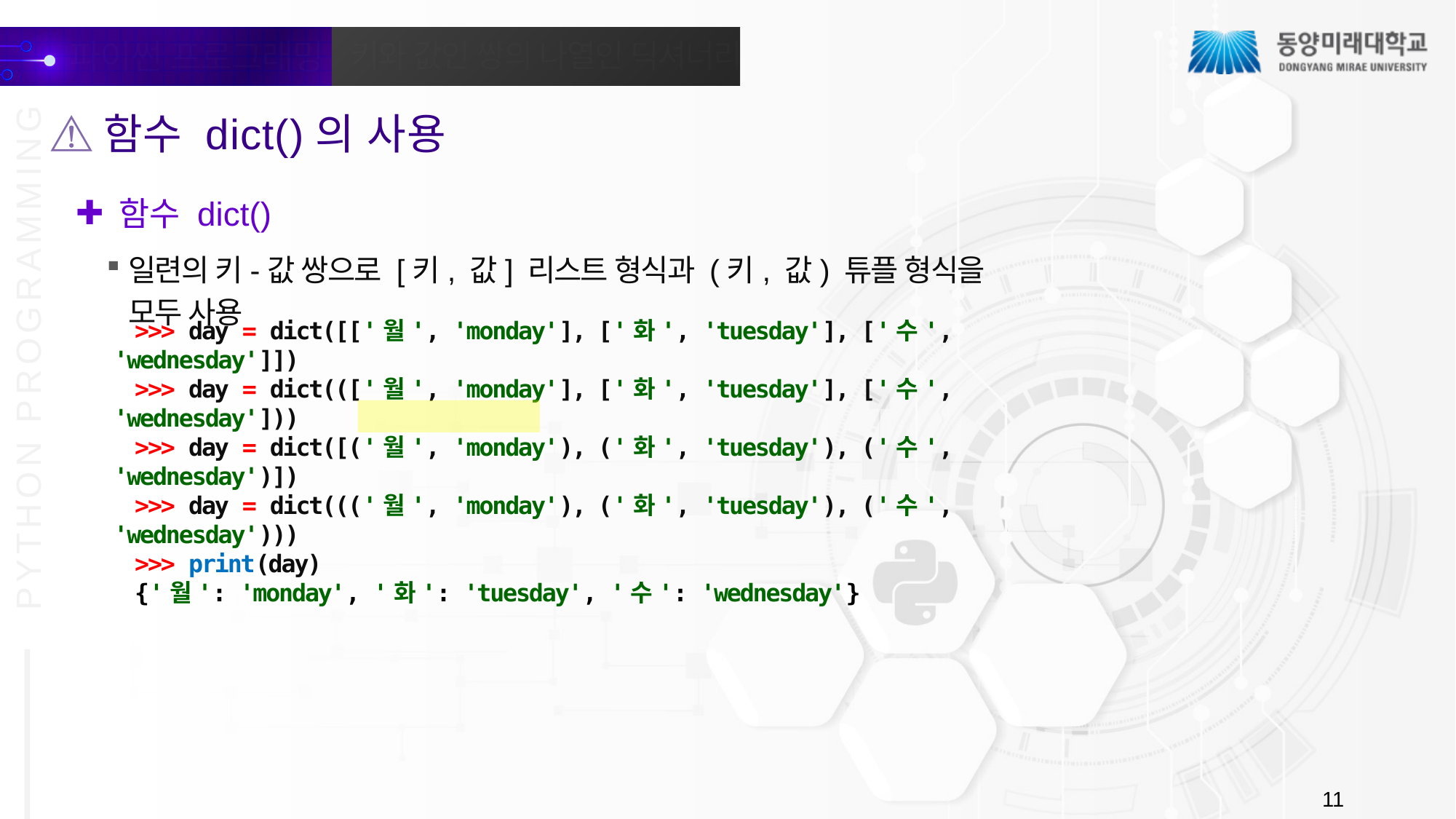

함수 dict()의 사용
함수 dict()
일련의 키-값 쌍으로 [키, 값] 리스트 형식과 (키, 값) 튜플 형식을 모두 사용
>>> day = dict([['월', 'monday'], ['화', 'tuesday'], ['수', 'wednesday']])
>>> day = dict((['월', 'monday'], ['화', 'tuesday'], ['수', 'wednesday']))
>>> day = dict([('월', 'monday'), ('화', 'tuesday'), ('수', 'wednesday')])
>>> day = dict((('월', 'monday'), ('화', 'tuesday'), ('수', 'wednesday')))
>>> print(day)
{'월': 'monday', '화': 'tuesday', '수': 'wednesday'}

11